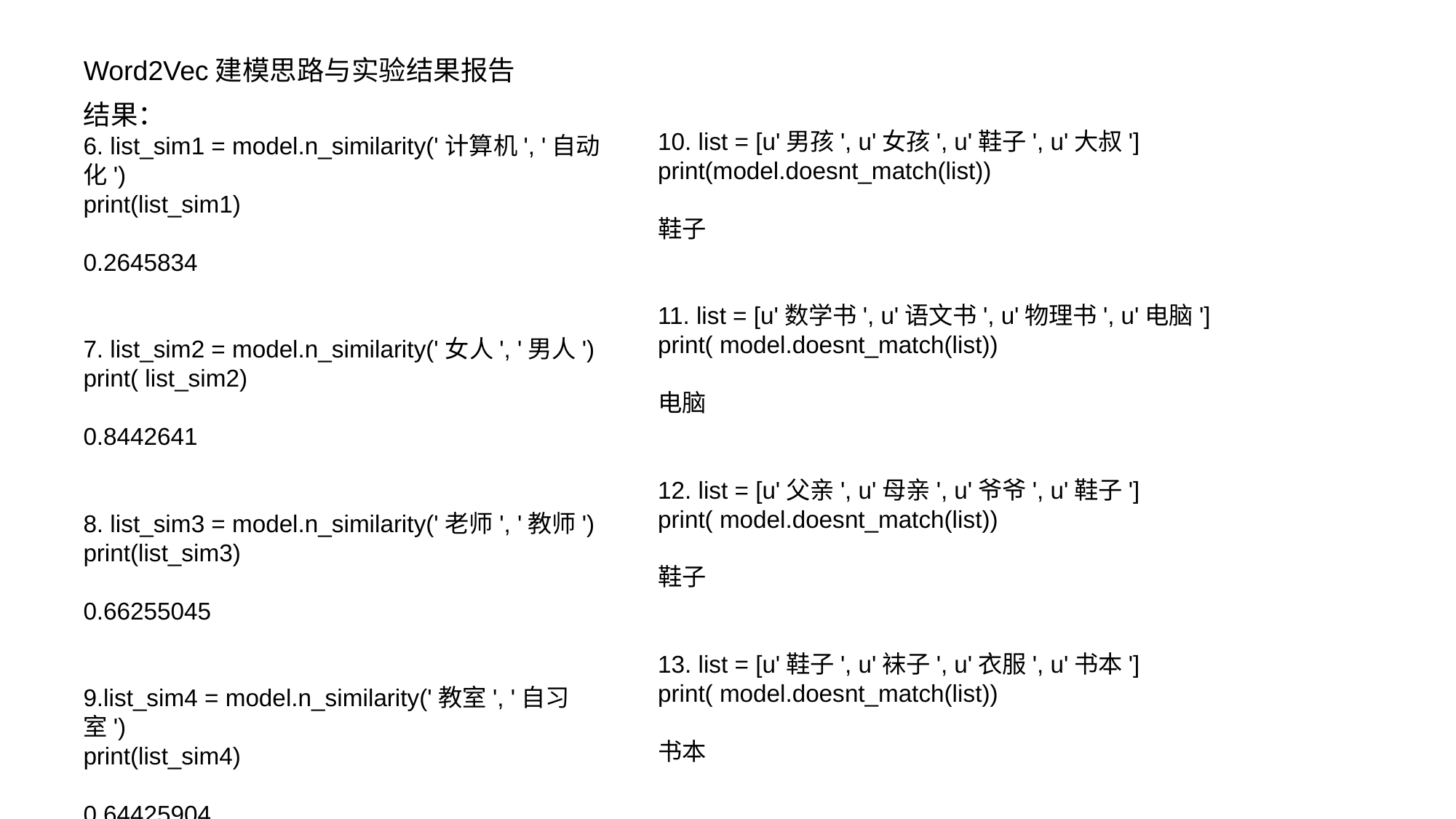

Word2Vec建模思路与实验结果报告
结果：
6. list_sim1 = model.n_similarity('计算机', '自动化')
print(list_sim1)

0.2645834

7. list_sim2 = model.n_similarity('女人', '男人')
print( list_sim2)

0.8442641

8. list_sim3 = model.n_similarity('老师', '教师')
print(list_sim3)

0.66255045

9.list_sim4 = model.n_similarity('教室', '自习室')
print(list_sim4)

0.64425904

10. list = [u'男孩', u'女孩', u'鞋子', u'大叔']
print(model.doesnt_match(list))

鞋子

11. list = [u'数学书', u'语文书', u'物理书', u'电脑']
print( model.doesnt_match(list))

电脑

12. list = [u'父亲', u'母亲', u'爷爷', u'鞋子']
print( model.doesnt_match(list))

鞋子

13. list = [u'鞋子', u'袜子', u'衣服', u'书本']
print( model.doesnt_match(list))

书本